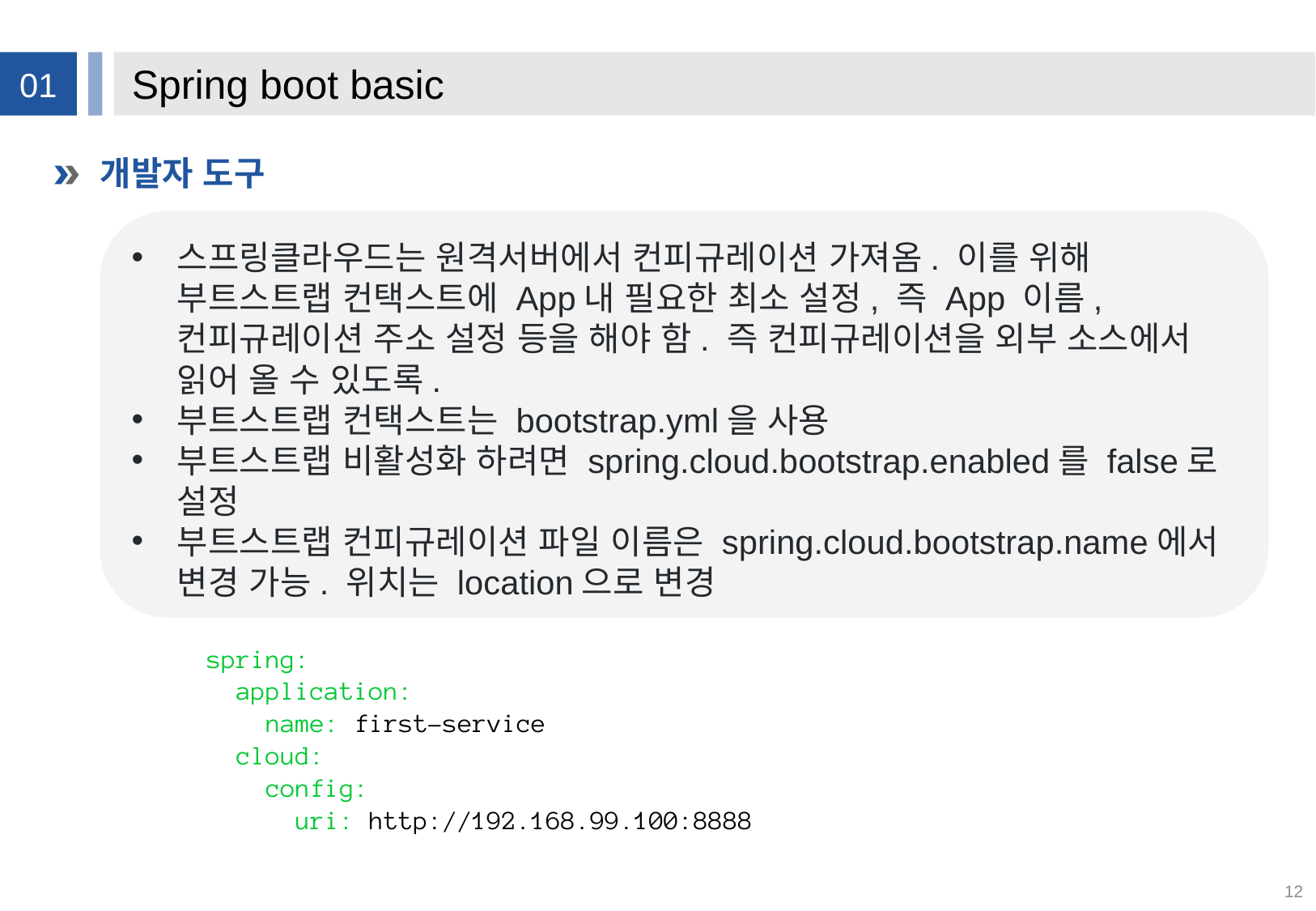

# Spring boot basic
01
개발자 도구

스프링클라우드는 원격서버에서 컨피규레이션 가져옴. 이를 위해 부트스트랩 컨택스트에 App내 필요한 최소 설정, 즉 App 이름, 컨피규레이션 주소 설정 등을 해야 함. 즉 컨피규레이션을 외부 소스에서 읽어 올 수 있도록.
부트스트랩 컨택스트는 bootstrap.yml을 사용
부트스트랩 비활성화 하려면 spring.cloud.bootstrap.enabled를 false로 설정
부트스트랩 컨피규레이션 파일 이름은 spring.cloud.bootstrap.name에서 변경 가능. 위치는 location으로 변경
spring:
  application:
    name: first-service
  cloud:
    config:
      uri: http://192.168.99.100:8888
12